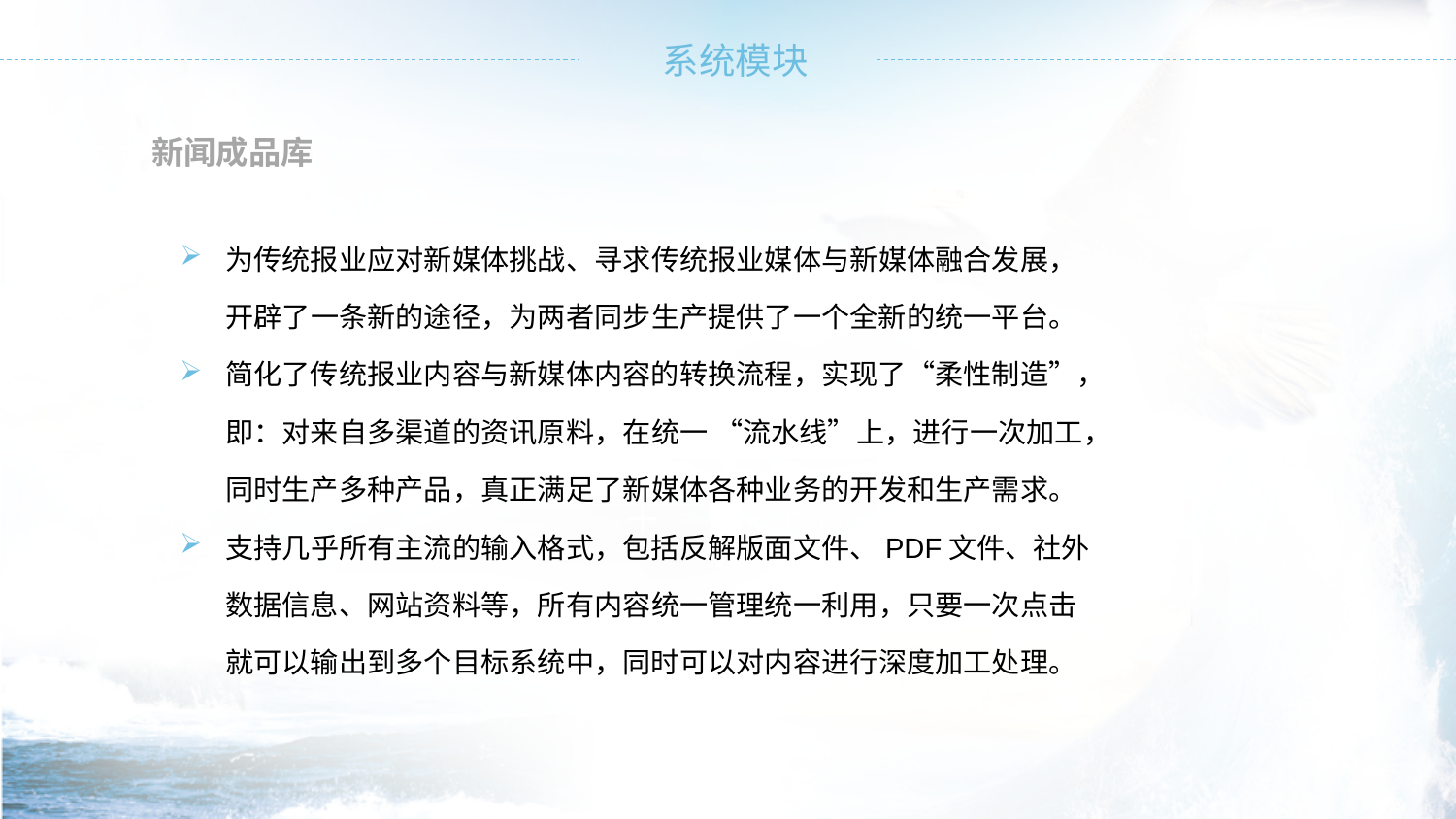

新闻成品库
为传统报业应对新媒体挑战、寻求传统报业媒体与新媒体融合发展，开辟了一条新的途径，为两者同步生产提供了一个全新的统一平台。
简化了传统报业内容与新媒体内容的转换流程，实现了“柔性制造”，即：对来自多渠道的资讯原料，在统一 “流水线”上，进行一次加工，同时生产多种产品，真正满足了新媒体各种业务的开发和生产需求。
支持几乎所有主流的输入格式，包括反解版面文件、PDF文件、社外数据信息、网站资料等，所有内容统一管理统一利用，只要一次点击就可以输出到多个目标系统中，同时可以对内容进行深度加工处理。

36%
这里输入简单的文字概述里输入简单文字概述输入简单的文字概述

这里输入简单的文字概述里输入简单文字概述输入简单的文字概述
这里输入简单的文字概述里输入简单文字概述输入简单的文字概述

54%